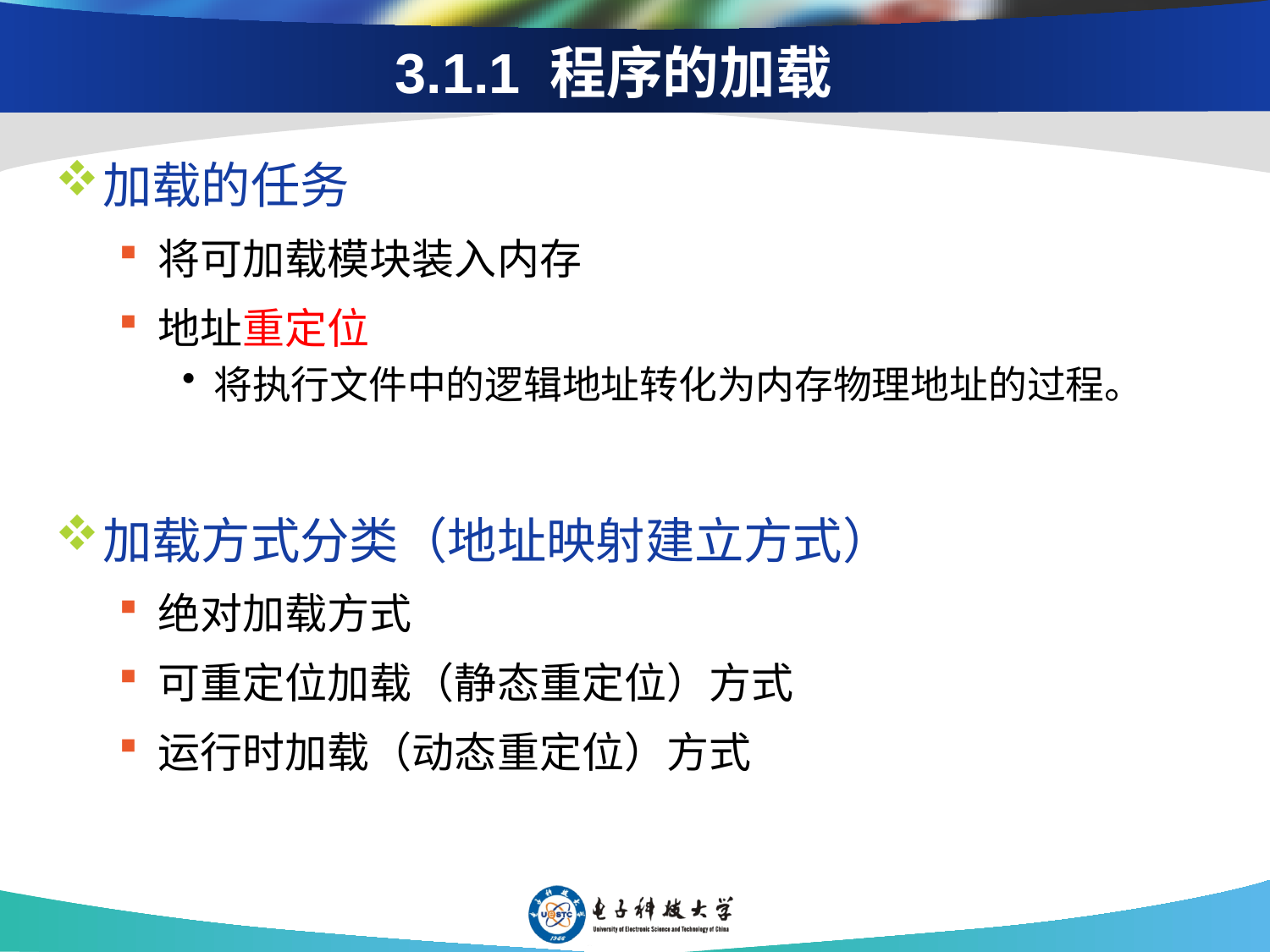

# 3.1.1 程序的加载
加载的任务
将可加载模块装入内存
地址重定位
将执行文件中的逻辑地址转化为内存物理地址的过程。

加载方式分类（地址映射建立方式）
绝对加载方式
可重定位加载（静态重定位）方式
运行时加载（动态重定位）方式